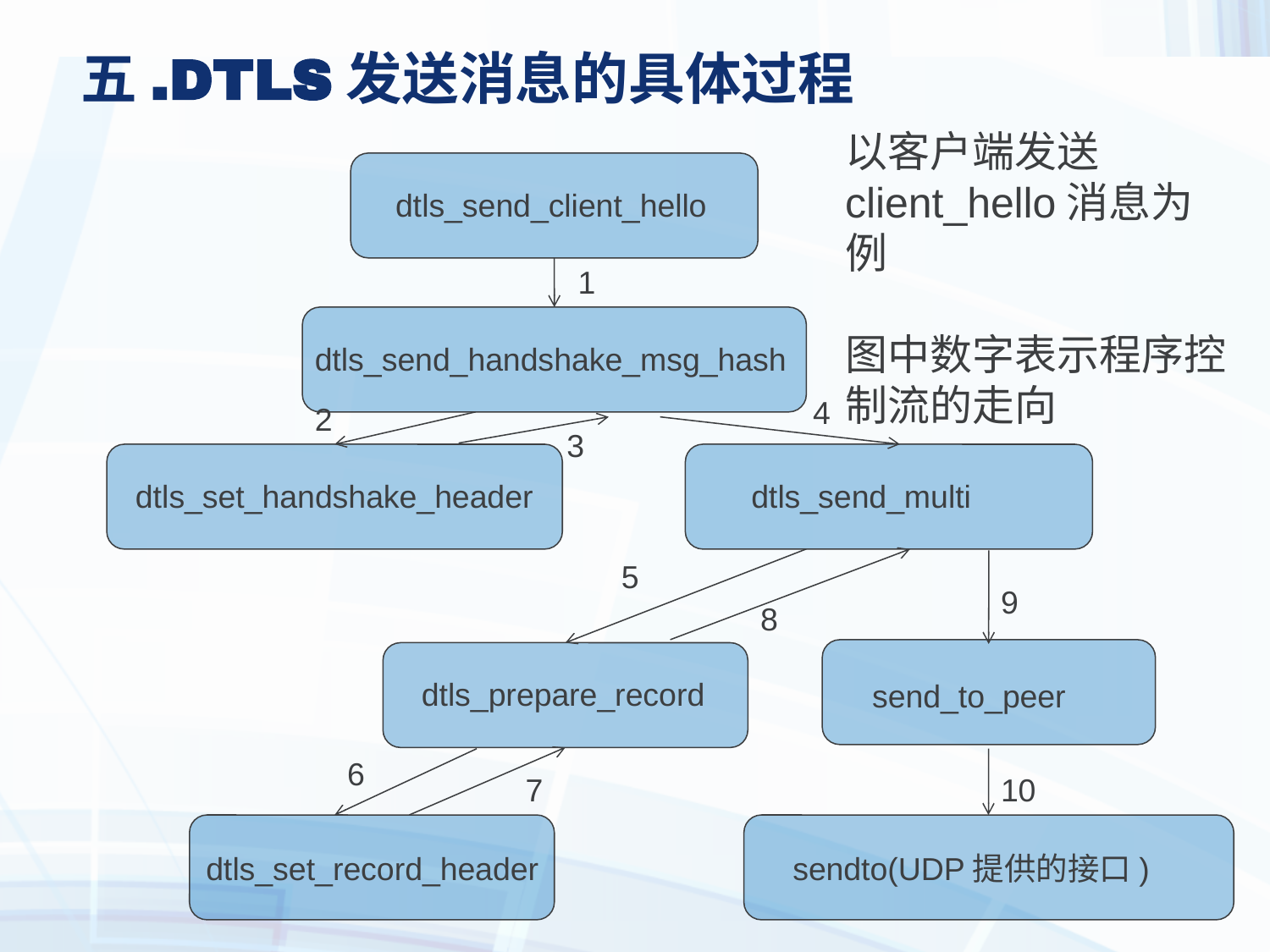

# 五.DTLS发送消息的具体过程
以客户端发送client_hello消息为例

图中数字表示程序控制流的走向

dtls_send_client_hello
1

dtls_send_handshake_msg_hash
4
2
3

dtls_set_handshake_header
dtls_send_multi
5
9
8

dtls_prepare_record
send_to_peer
6
7
10

dtls_set_record_header
sendto(UDP提供的接口)